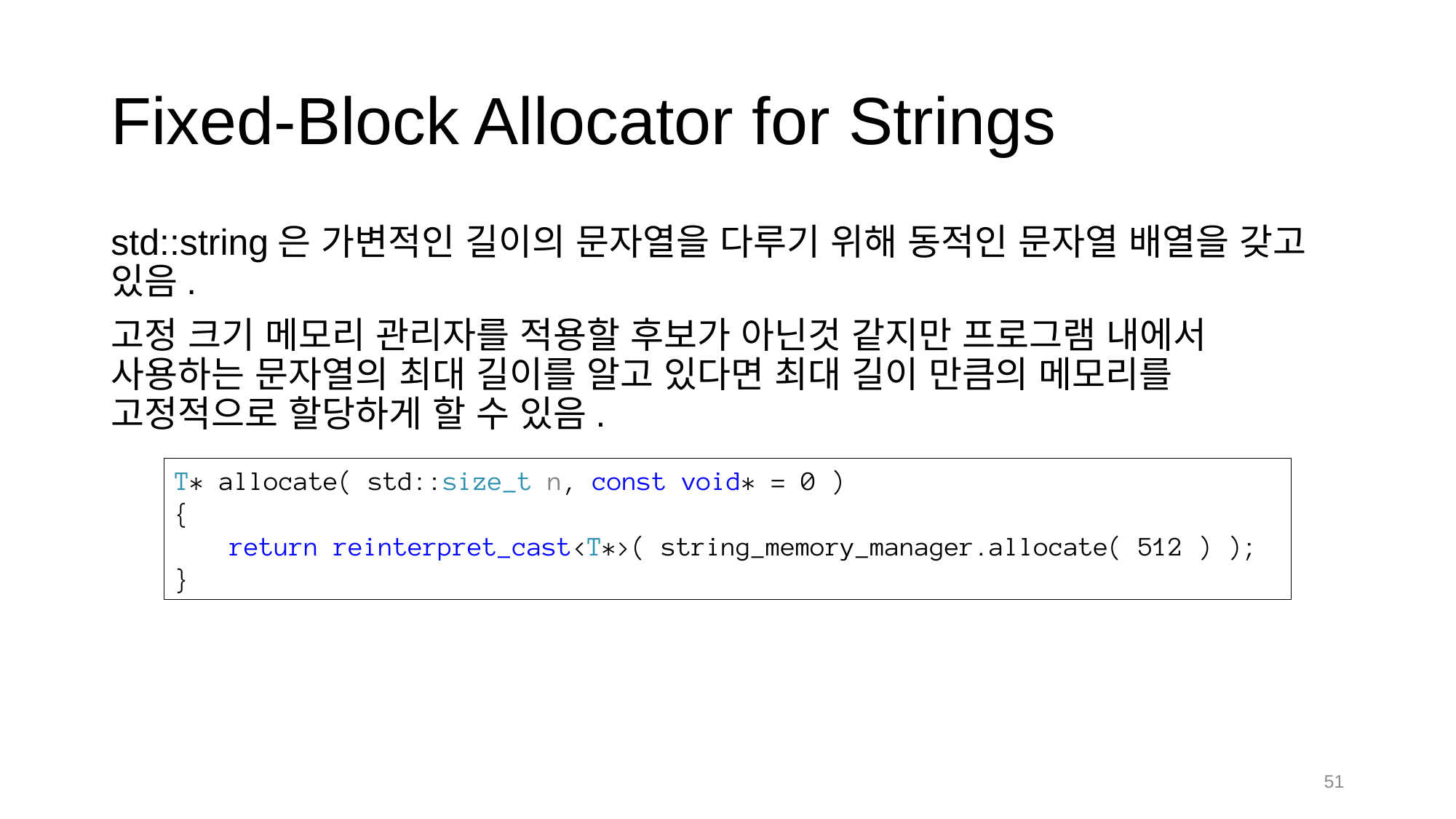

# Fixed-Block Allocator for Strings
std::string은 가변적인 길이의 문자열을 다루기 위해 동적인 문자열 배열을 갖고
있음.
고정 크기 메모리 관리자를 적용할 후보가 아닌것 같지만 프로그램 내에서 사용하는 문자열의 최대 길이를 알고 있다면 최대 길이 만큼의 메모리를 고정적으로 할당하게 할 수 있음.
T* allocate( std::size_t n, const void* = 0 )
{
return reinterpret_cast<T*>( string_memory_manager.allocate( 512 ) );
}
51